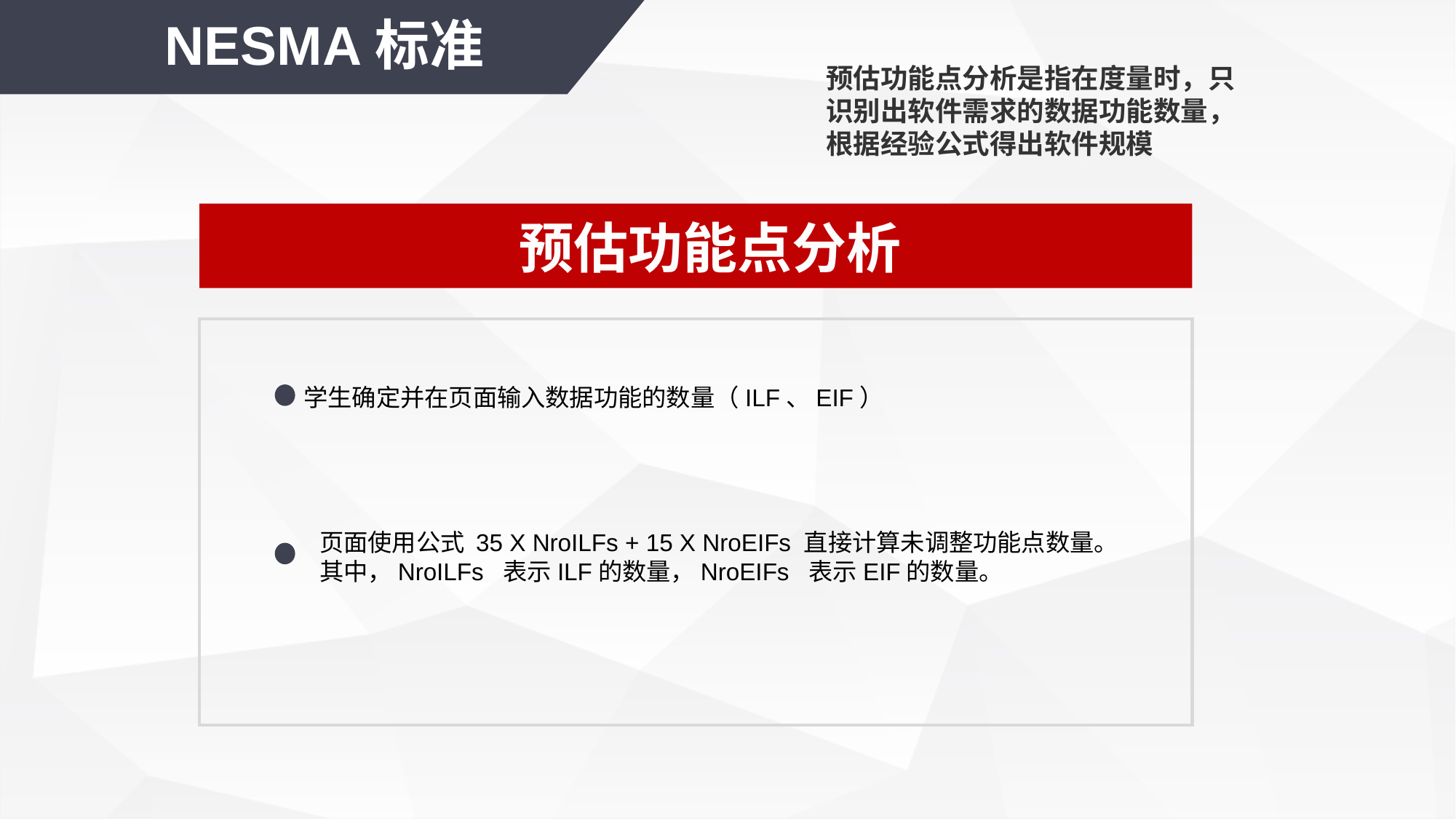

NESMA标准
预估功能点分析是指在度量时，只识别出软件需求的数据功能数量，根据经验公式得出软件规模

预估功能点分析

学生确定并在页面输入数据功能的数量（ILF、EIF）

页面使用公式 35 X NroILFs + 15 X NroEIFs 直接计算未调整功能点数量。
其中，NroILFs  表示ILF的数量，NroEIFs  表示EIF的数量。